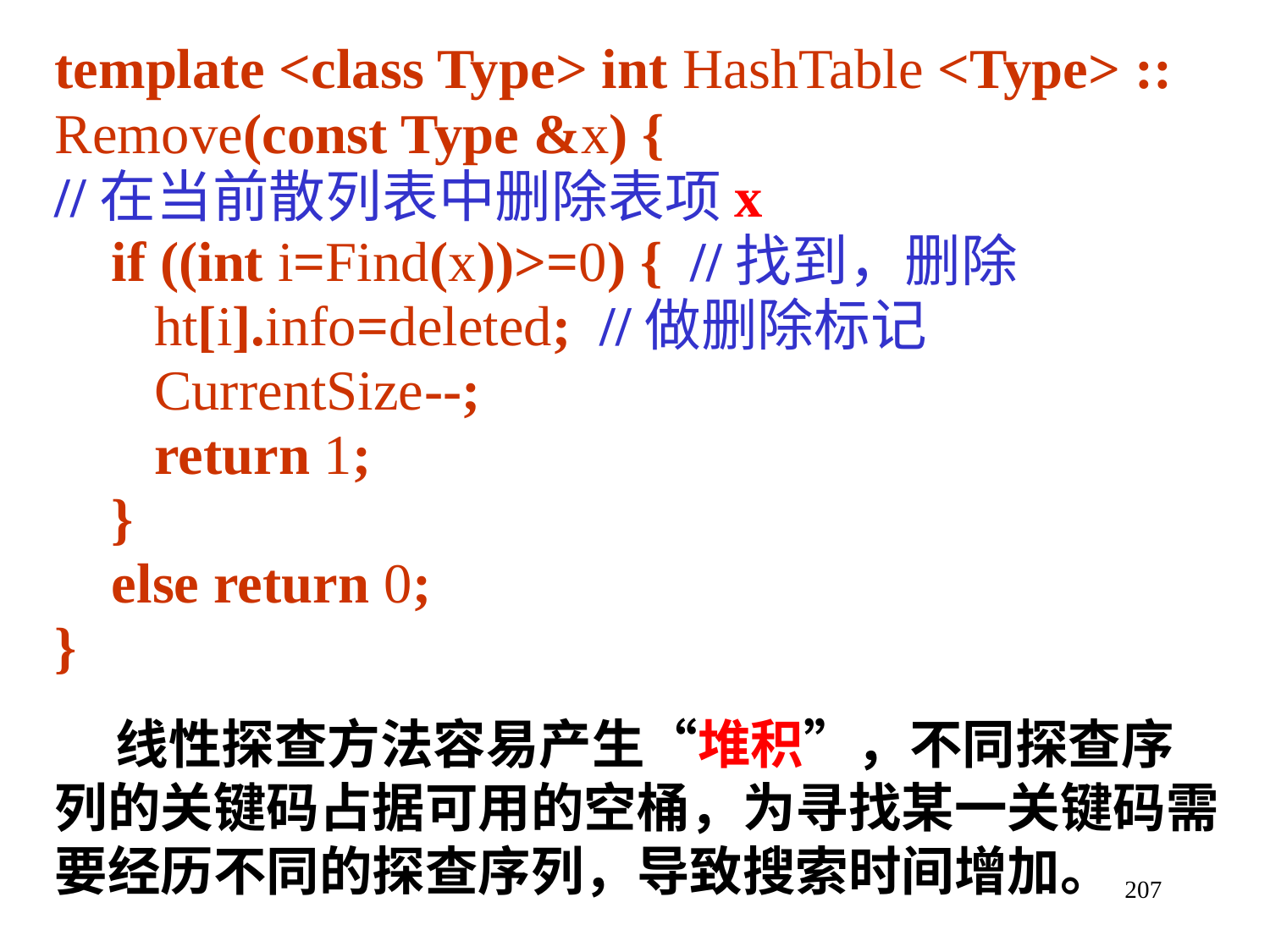

template <class Type> int HashTable <Type> ::
Remove(const Type &x) {
//在当前散列表中删除表项x
    if ((int i=Find(x))>=0) {  //找到，删除
       ht[i].info=deleted;  //做删除标记
       CurrentSize--;
       return 1;
    }
    else return 0;
}
    线性探查方法容易产生“堆积”，不同探查序列的关键码占据可用的空桶，为寻找某一关键码需要经历不同的探查序列，导致搜索时间增加。
207